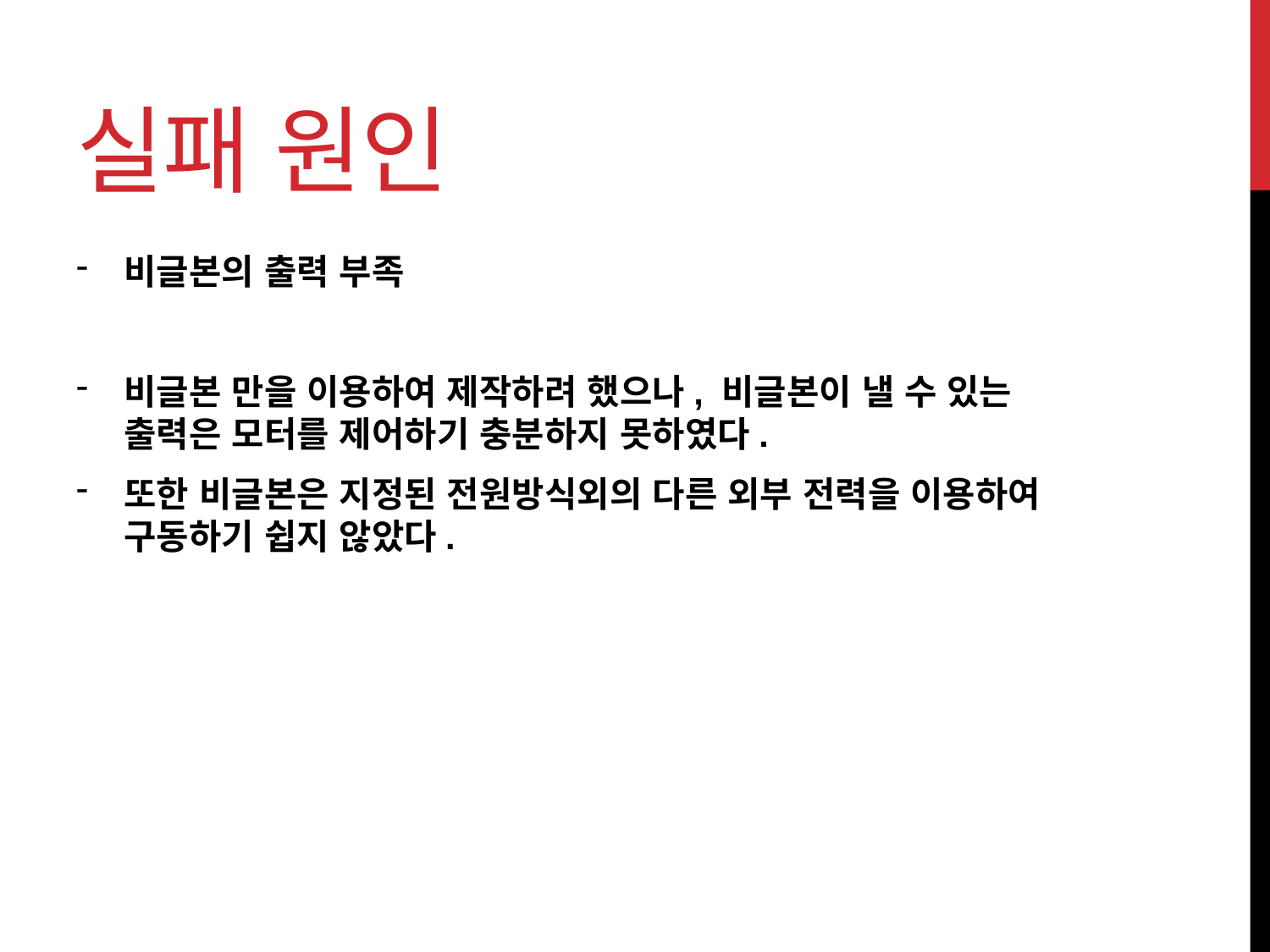

# 실패 원인
비글본의 출력 부족

비글본 만을 이용하여 제작하려 했으나, 비글본이 낼 수 있는 출력은 모터를 제어하기 충분하지 못하였다.
또한 비글본은 지정된 전원방식외의 다른 외부 전력을 이용하여 구동하기 쉽지 않았다.